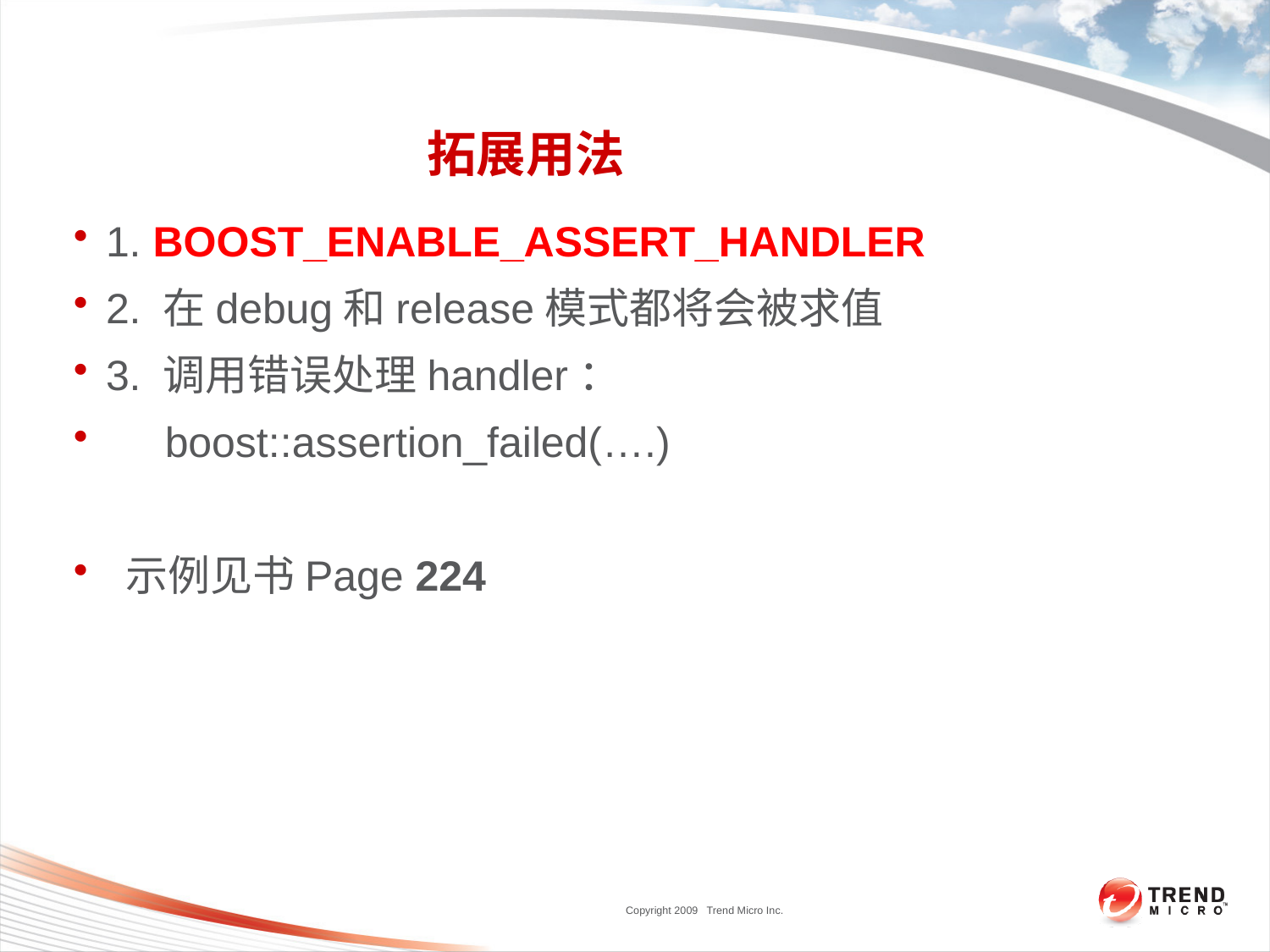

# 拓展用法
1. BOOST_ENABLE_ASSERT_HANDLER
2. 在debug和release模式都将会被求值
3. 调用错误处理handler：
     boost::assertion_failed(….)

 示例见书Page 224